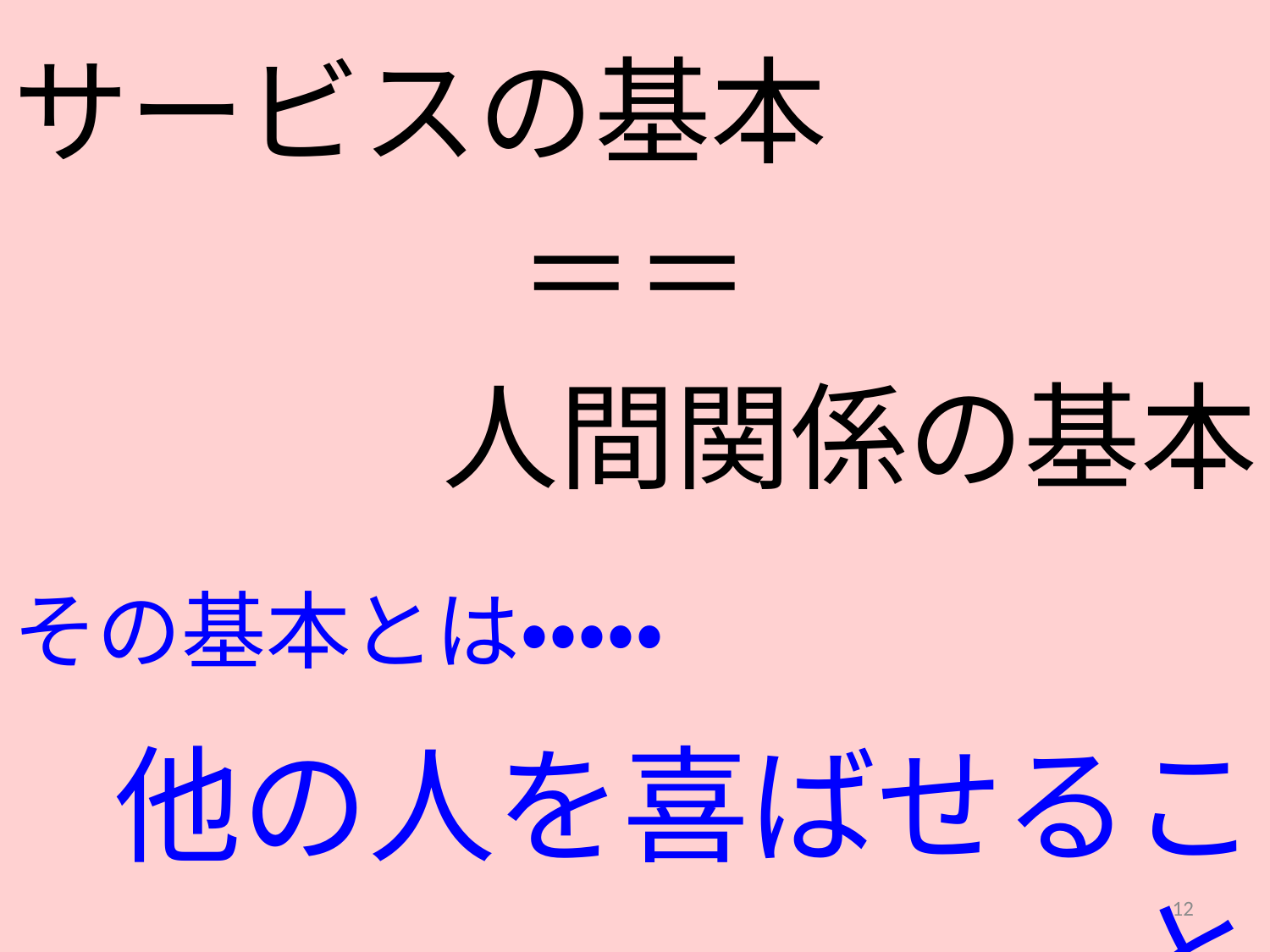

サービスの基本
＝＝
人間関係の基本
その基本とは・・・・・
他の人を喜ばせること
12